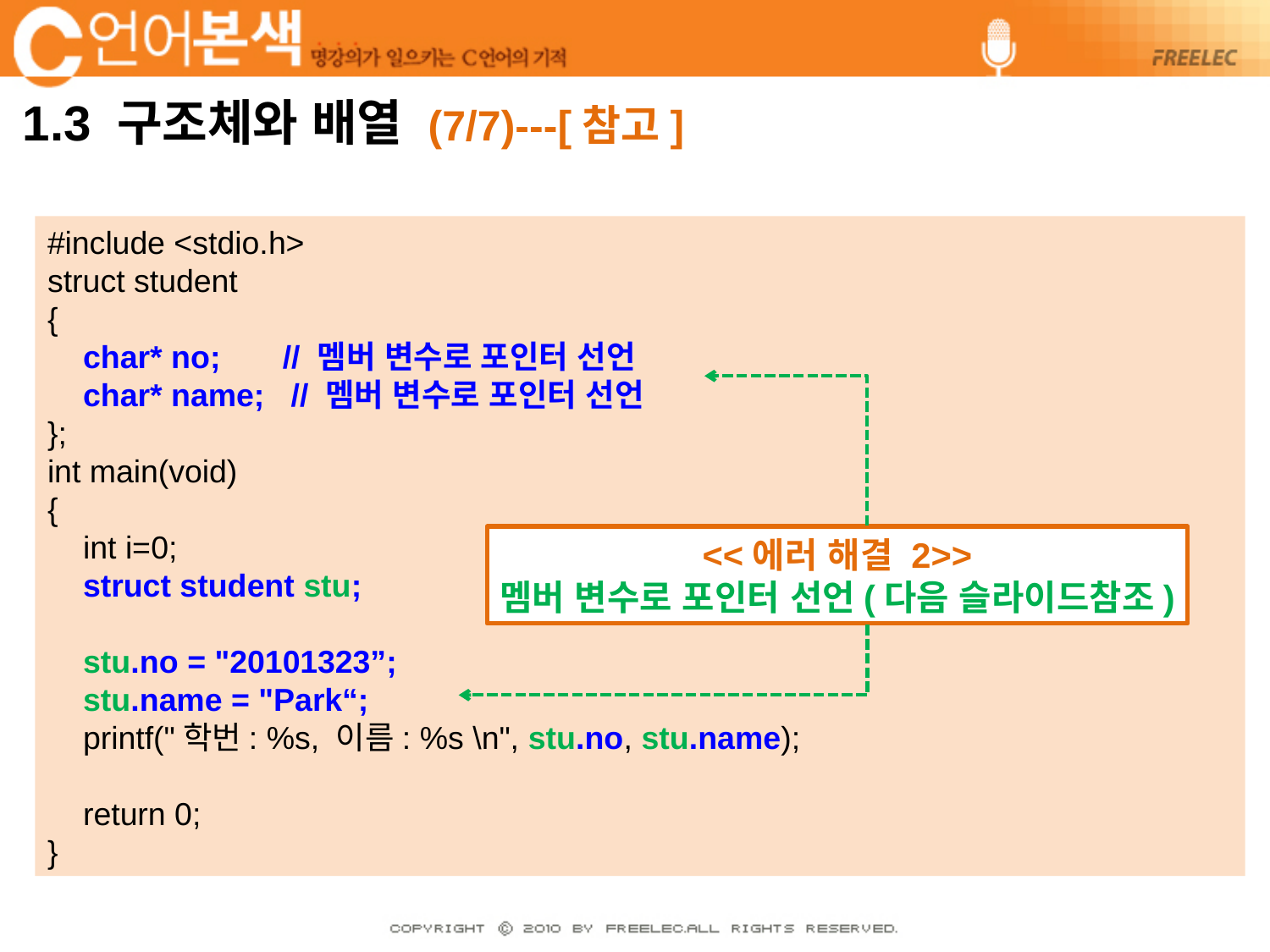

# 1.3 구조체와 배열 (7/7)---[참고]
#include <stdio.h>
struct student
{
    char* no;       // 멤버 변수로 포인터 선언
    char* name;   // 멤버 변수로 포인터 선언
};
int main(void)
{
    int i=0;
    struct student stu;

    stu.no = "20101323”;
    stu.name = "Park“;
    printf("학번: %s, 이름: %s \n", stu.no, stu.name);

    return 0;
}
<<에러 해결 2>>
멤버 변수로 포인터 선언(다음 슬라이드참조)